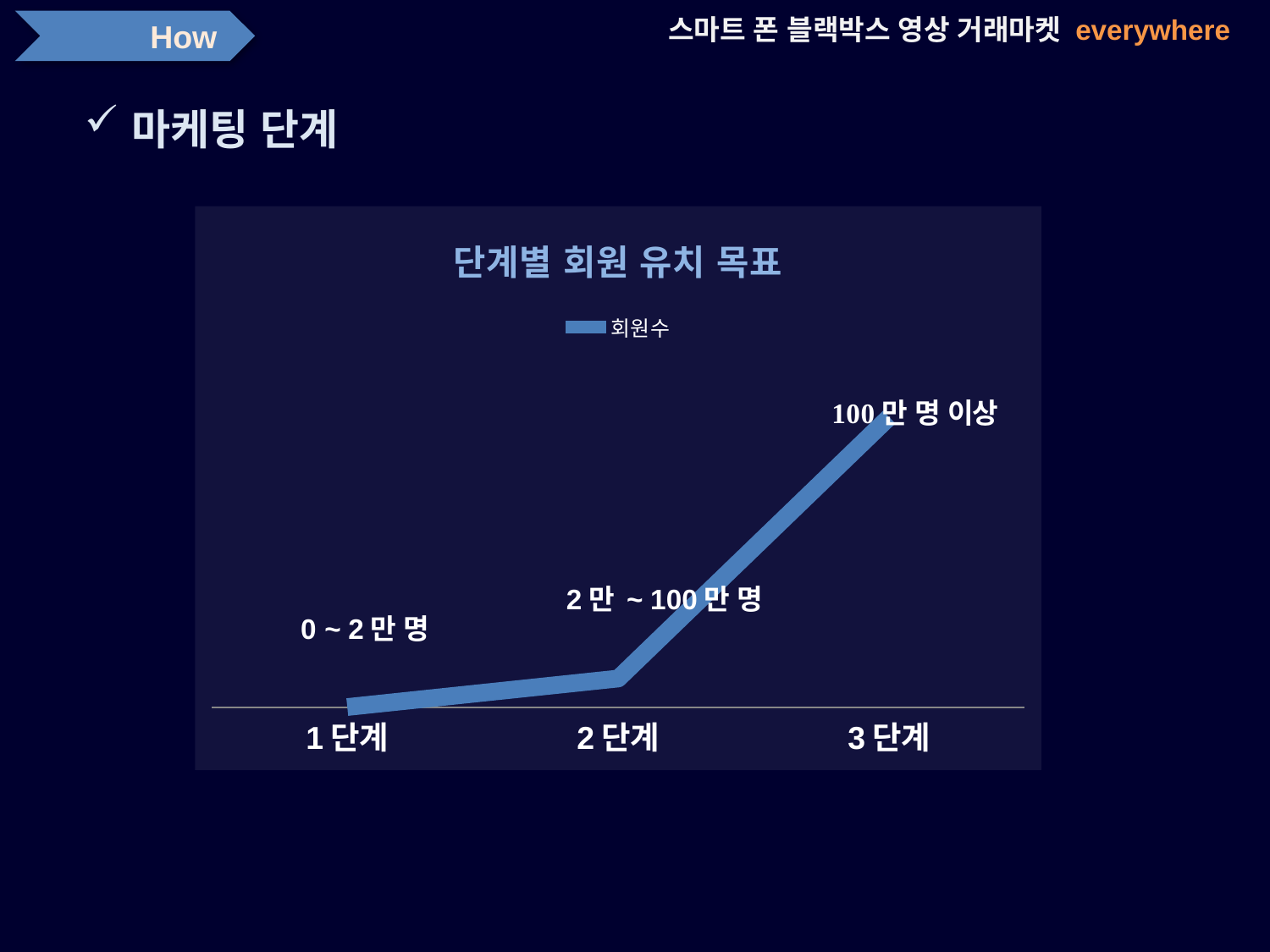

스마트 폰 블랙박스 영상 거래마켓 everywhere
How
마케팅 단계

### Chart: 단계별 회원 유치 목표

| Category | 회원수 |
|---|---|
| 1단계 | 20000.0 |
| 2단계 | 1000000.0 |
| 3단계 | 10000000.0 |